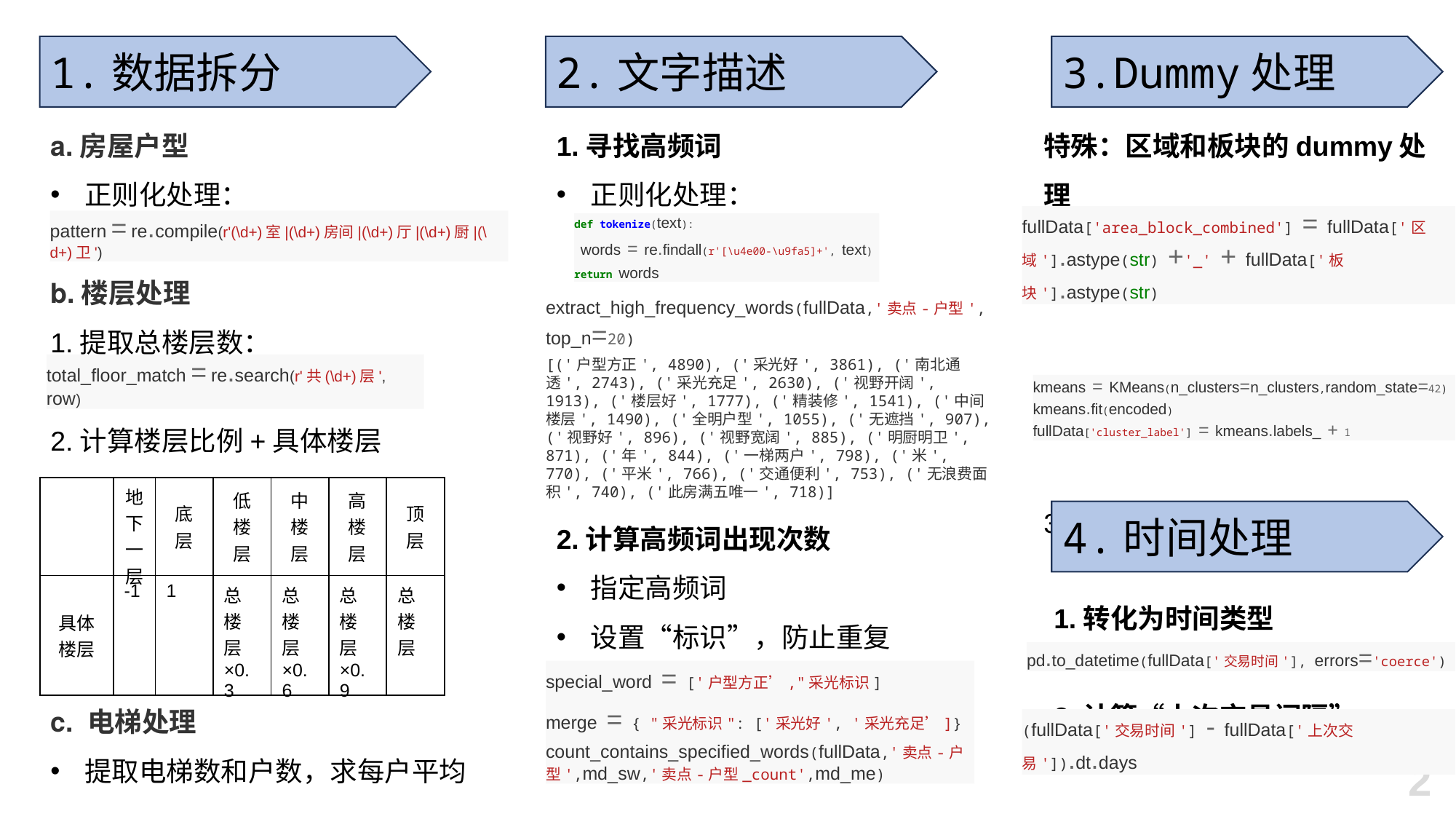

1.数据拆分
2.文字描述
3.Dummy处理
a.房屋户型
正则化处理：

b.楼层处理
1.提取总楼层数：

2.计算楼层比例+具体楼层
1.寻找高频词
正则化处理：

2.计算高频词出现次数
指定高频词
设置“标识”，防止重复
特殊：区域和板块的dummy处理
1.拼接“区域-板块”

2.使用K-Means进行聚类

3.Dummy
def tokenize(text):
 words = re.findall(r'[\u4e00-\u9fa5]+', text)
return words
pattern = re.compile(r'(\d+)室|(\d+)房间|(\d+)厅|(\d+)厨|(\d+)卫')
fullData['area_block_combined'] = fullData['区域'].astype(str) +'_' + fullData['板块'].astype(str)
extract_high_frequency_words(fullData,'卖点-户型', top_n=20)
[('户型方正', 4890), ('采光好', 3861), ('南北通透', 2743), ('采光充足', 2630), ('视野开阔', 1913), ('楼层好', 1777), ('精装修', 1541), ('中间楼层', 1490), ('全明户型', 1055), ('无遮挡', 907), ('视野好', 896), ('视野宽阔', 885), ('明厨明卫', 871), ('年', 844), ('一梯两户', 798), ('米', 770), ('平米', 766), ('交通便利', 753), ('无浪费面积', 740), ('此房满五唯一', 718)]
total_floor_match = re.search(r'共(\d+)层', row)
kmeans = KMeans(n_clusters=n_clusters,random_state=42)
kmeans.fit(encoded)
fullData['cluster_label'] = kmeans.labels_ + 1
|  | 地下一层 | 底层 | 低楼层 | 中楼层 | 高楼层 | 顶层 |
| --- | --- | --- | --- | --- | --- | --- |
| 具体楼层 | -1 | 1 | 总楼层×0.3 | 总楼层×0.6 | 总楼层×0.9 | 总楼层 |
4.时间处理
1.转化为时间类型

2.计算“上次交易间隔”
pd.to_datetime(fullData['交易时间'], errors='coerce')
special_word = ['户型方正’,"采光标识]
merge = { "采光标识": ['采光好', '采光充足’]}
count_contains_specified_words(fullData,'卖点-户型',md_sw,'卖点-户型_count',md_me)
c. 电梯处理
提取电梯数和户数，求每户平均
(fullData['交易时间'] - fullData['上次交易']).dt.days
2